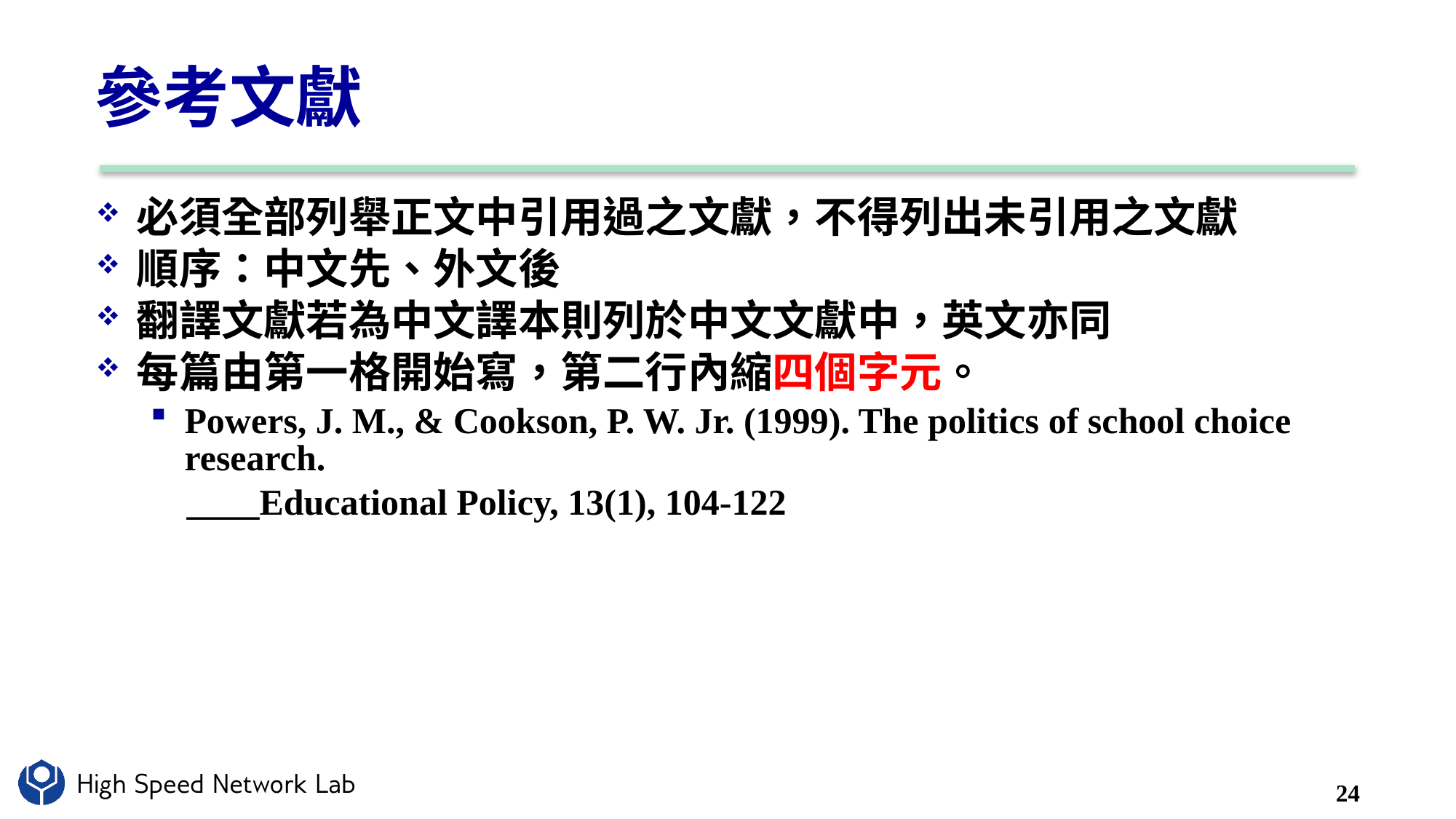

# 參考文獻
必須全部列舉正文中引用過之文獻，不得列出未引用之文獻
順序：中文先、外文後
翻譯文獻若為中文譯本則列於中文文獻中，英文亦同
每篇由第一格開始寫，第二行內縮四個字元。
Powers, J. M., & Cookson, P. W. Jr. (1999). The politics of school choice research.
    ____Educational Policy, 13(1), 104-122

24